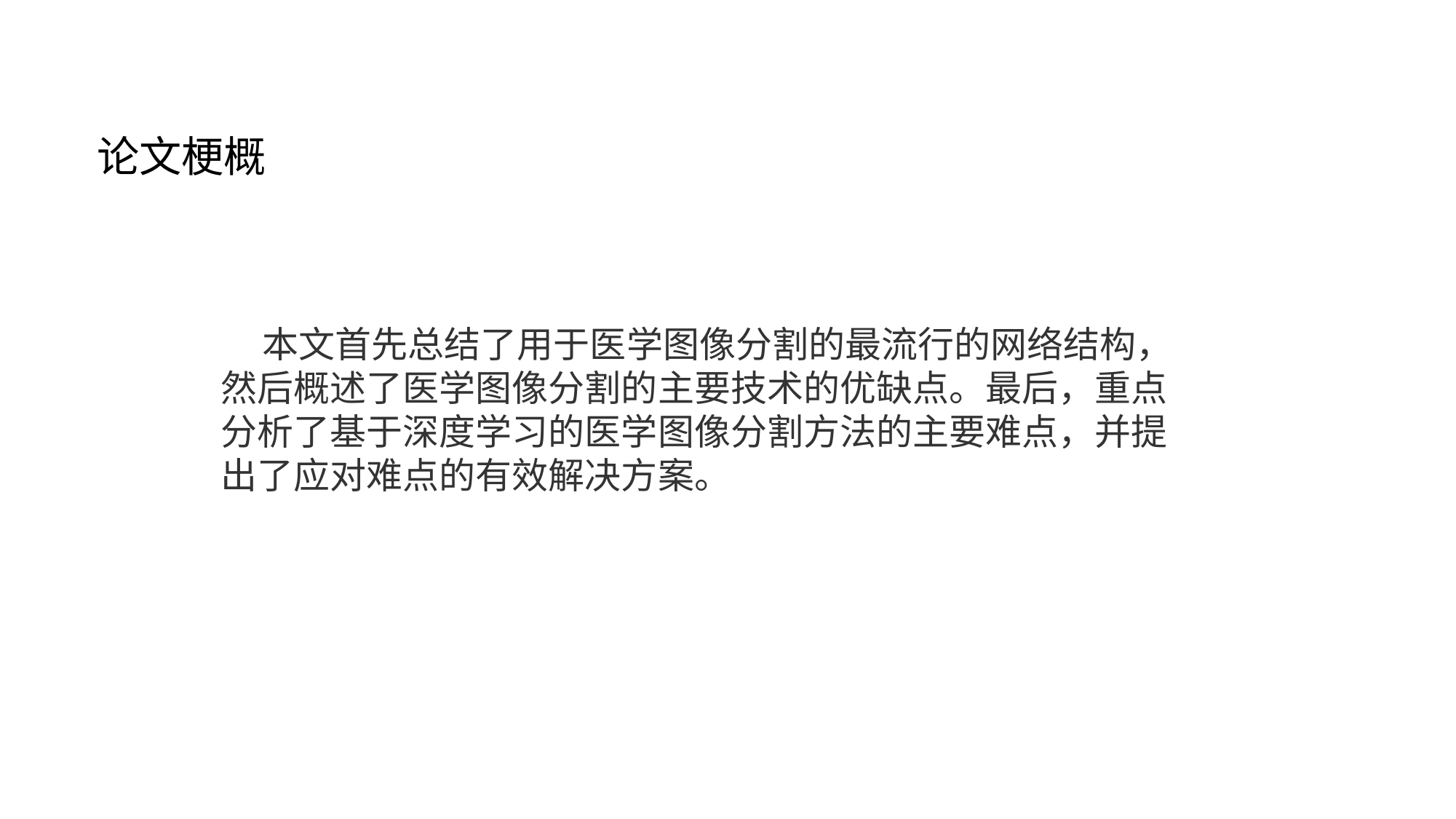

论文梗概
    本文首先总结了用于医学图像分割的最流行的网络结构，然后概述了医学图像分割的主要技术的优缺点。最后，重点分析了基于深度学习的医学图像分割方法的主要难点，并提出了应对难点的有效解决方案。